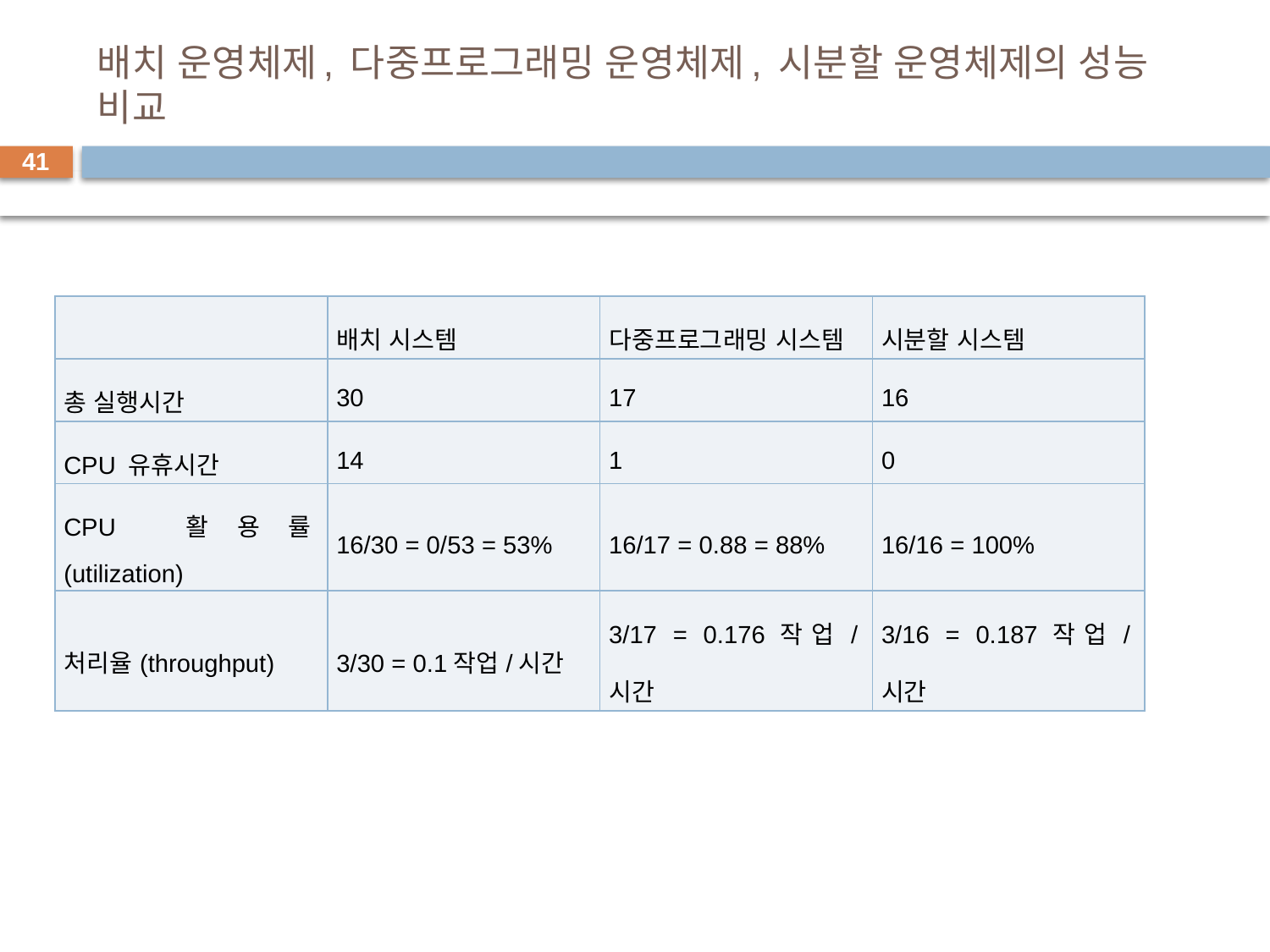

# 배치 운영체제, 다중프로그래밍 운영체제, 시분할 운영체제의 성능 비교
41
|  | 배치 시스템 | 다중프로그래밍 시스템 | 시분할 시스템 |
| --- | --- | --- | --- |
| 총 실행시간 | 30 | 17 | 16 |
| CPU 유휴시간 | 14 | 1 | 0 |
| CPU 활용률(utilization) | 16/30 = 0/53 = 53% | 16/17 = 0.88 = 88% | 16/16 = 100% |
| 처리율(throughput) | 3/30 = 0.1작업/시간 | 3/17 = 0.176작업/시간 | 3/16 = 0.187작업/시간 |